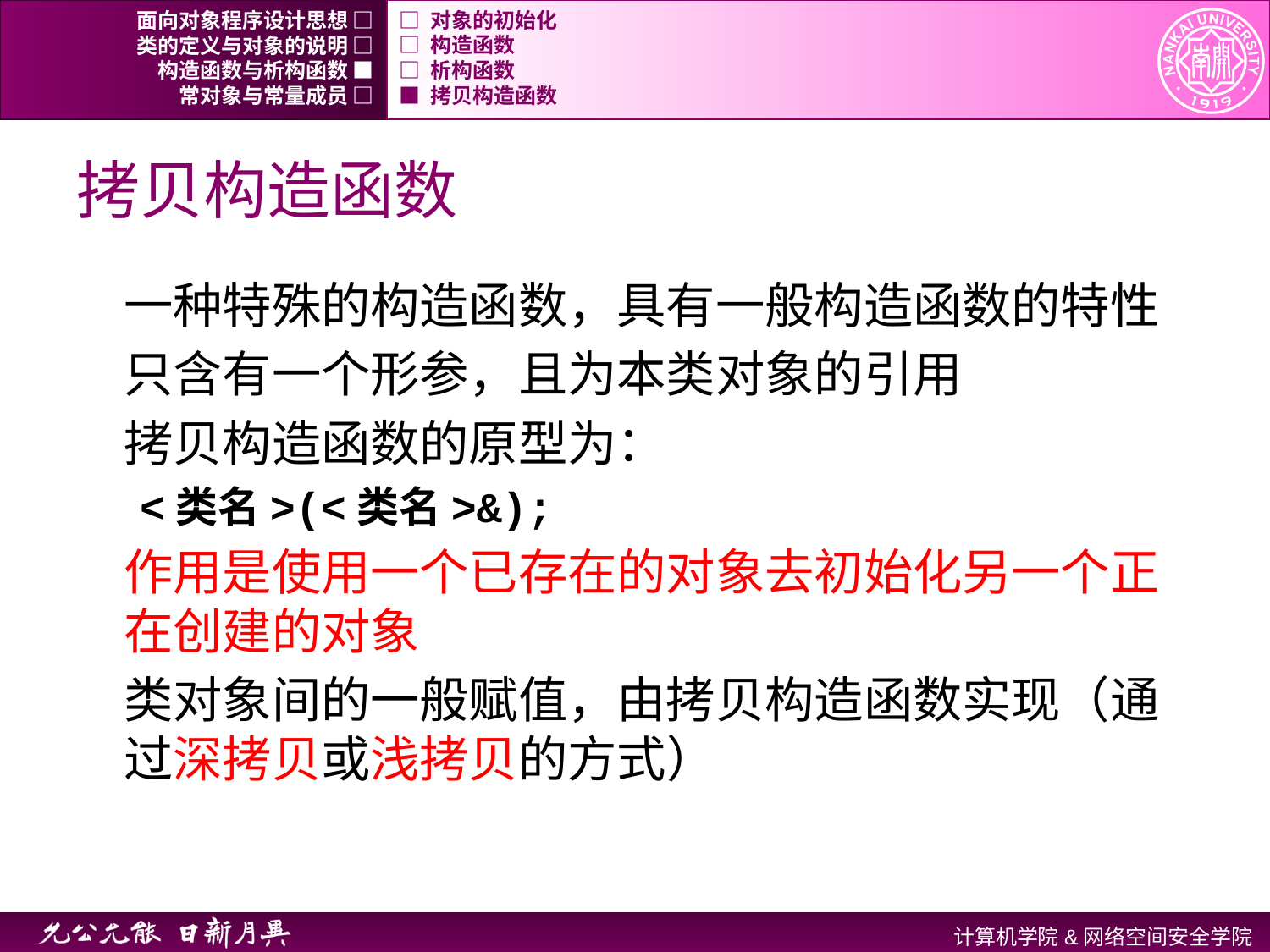

面向对象程序设计思想 □
□ 对象的初始化
类的定义与对象的说明 □
□ 构造函数
构造函数与析构函数 ■
□ 析构函数
常对象与常量成员 □

■ 拷贝构造函数
# 拷贝构造函数
一种特殊的构造函数，具有一般构造函数的特性
只含有一个形参，且为本类对象的引用
拷贝构造函数的原型为：
<类名>(<类名>&);
作用是使用一个已存在的对象去初始化另一个正在创建的对象
类对象间的一般赋值，由拷贝构造函数实现（通过深拷贝或浅拷贝的方式）